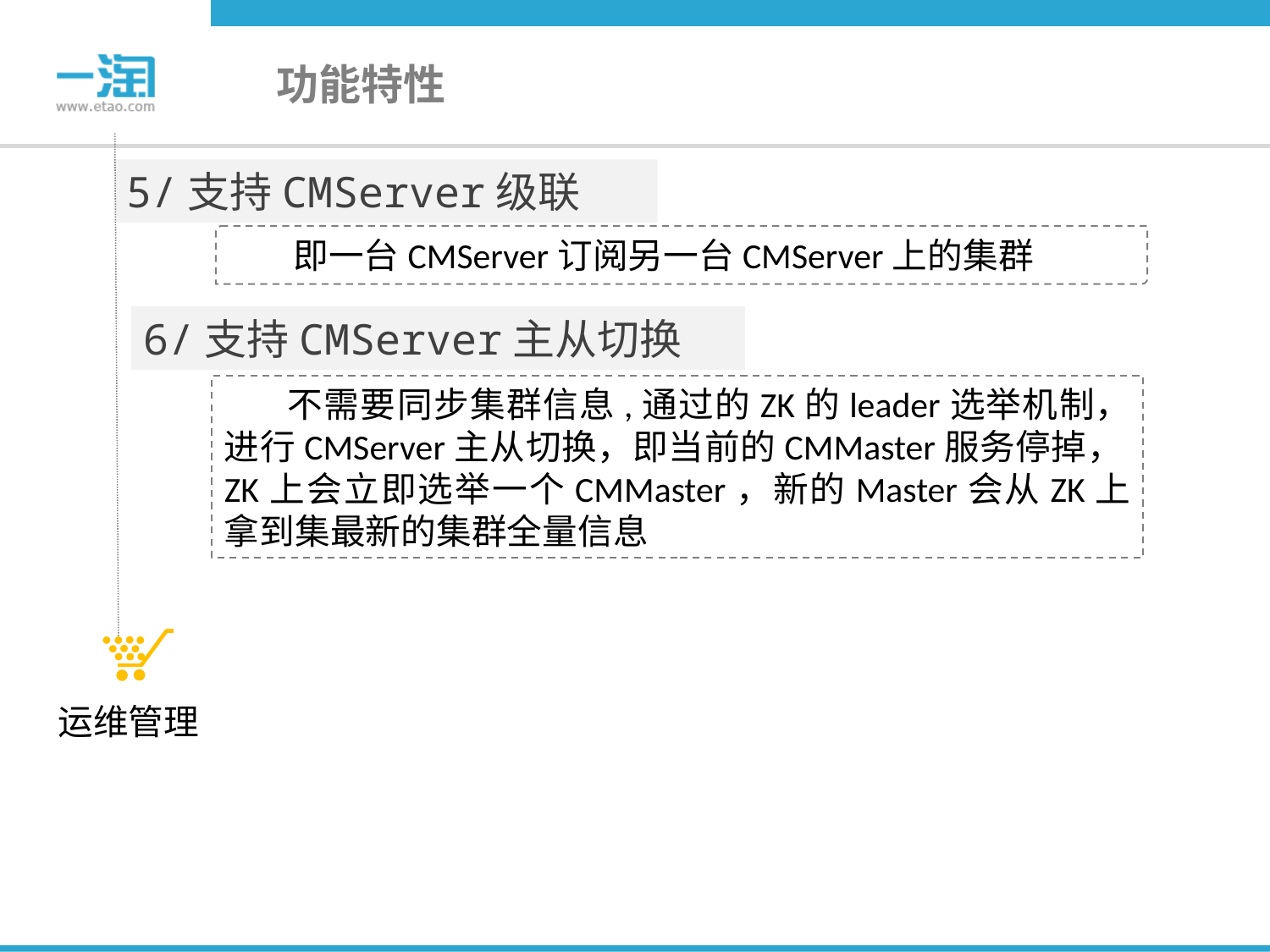

# 功能特性
5/支持CMServer级联
即一台CMServer订阅另一台CMServer上的集群
6/支持CMServer主从切换
不需要同步集群信息,通过的ZK的leader选举机制，进行CMServer主从切换，即当前的CMMaster服务停掉，ZK上会立即选举一个CMMaster，新的Master会从ZK上拿到集最新的集群全量信息

运维管理